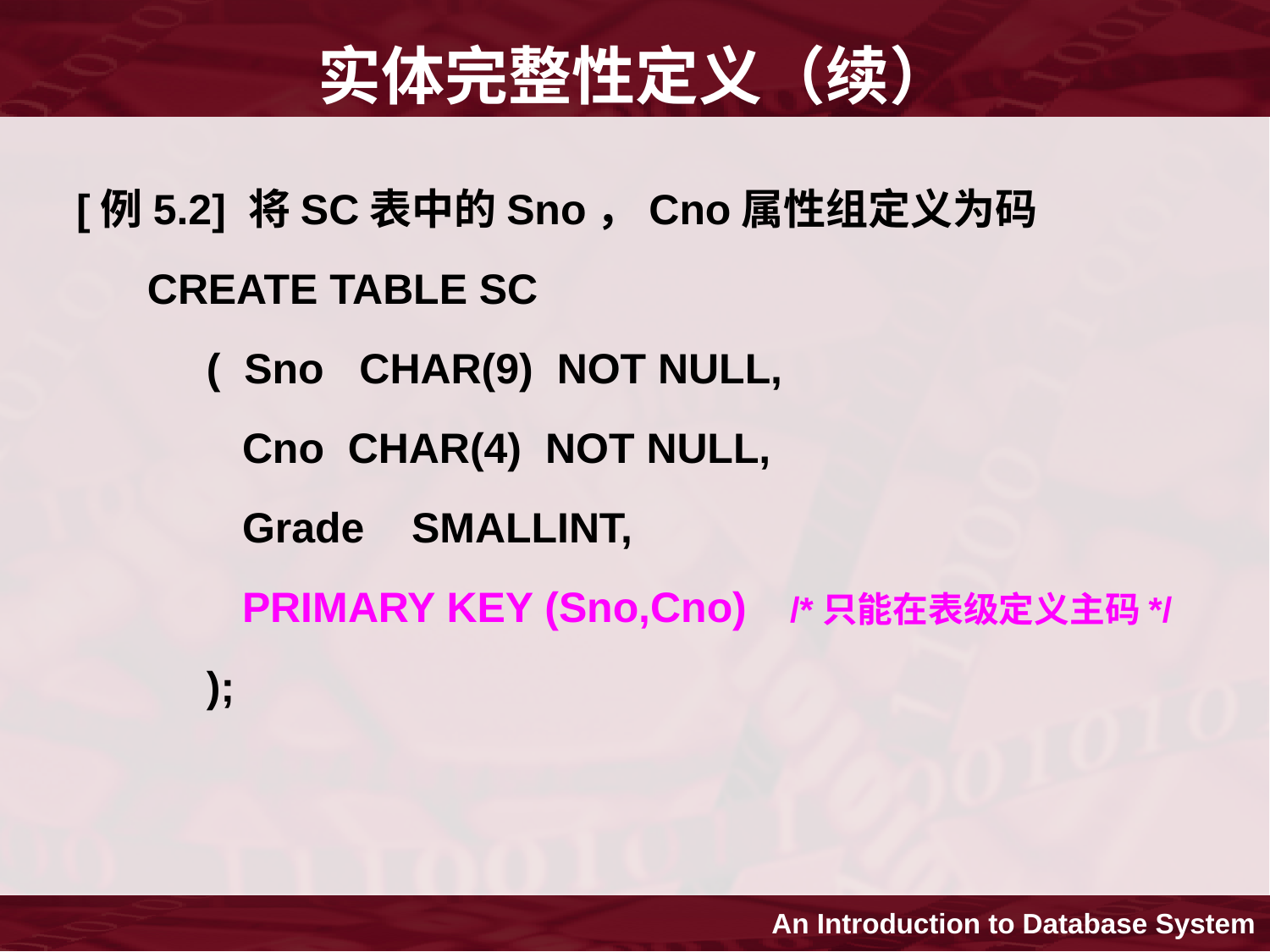

# 实体完整性定义（续）
[例5.2] 将SC表中的Sno，Cno属性组定义为码
      CREATE TABLE SC
           (  Sno   CHAR(9)  NOT NULL,
              Cno  CHAR(4)  NOT NULL,
              Grade    SMALLINT,
              PRIMARY KEY (Sno,Cno)    /*只能在表级定义主码*/
           );